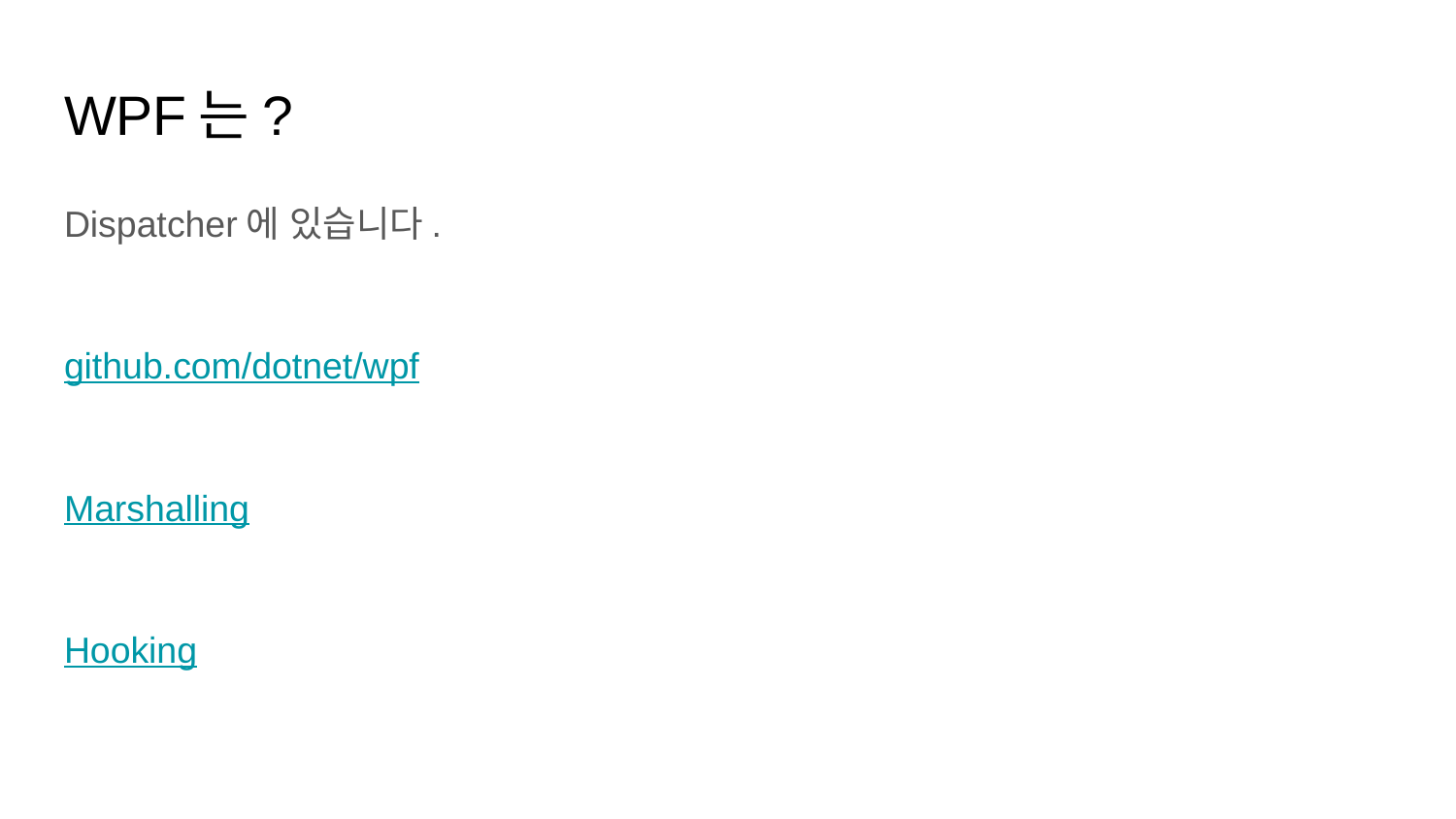

# WPF는?
Dispatcher에 있습니다.

github.com/dotnet/wpf

Marshalling

Hooking